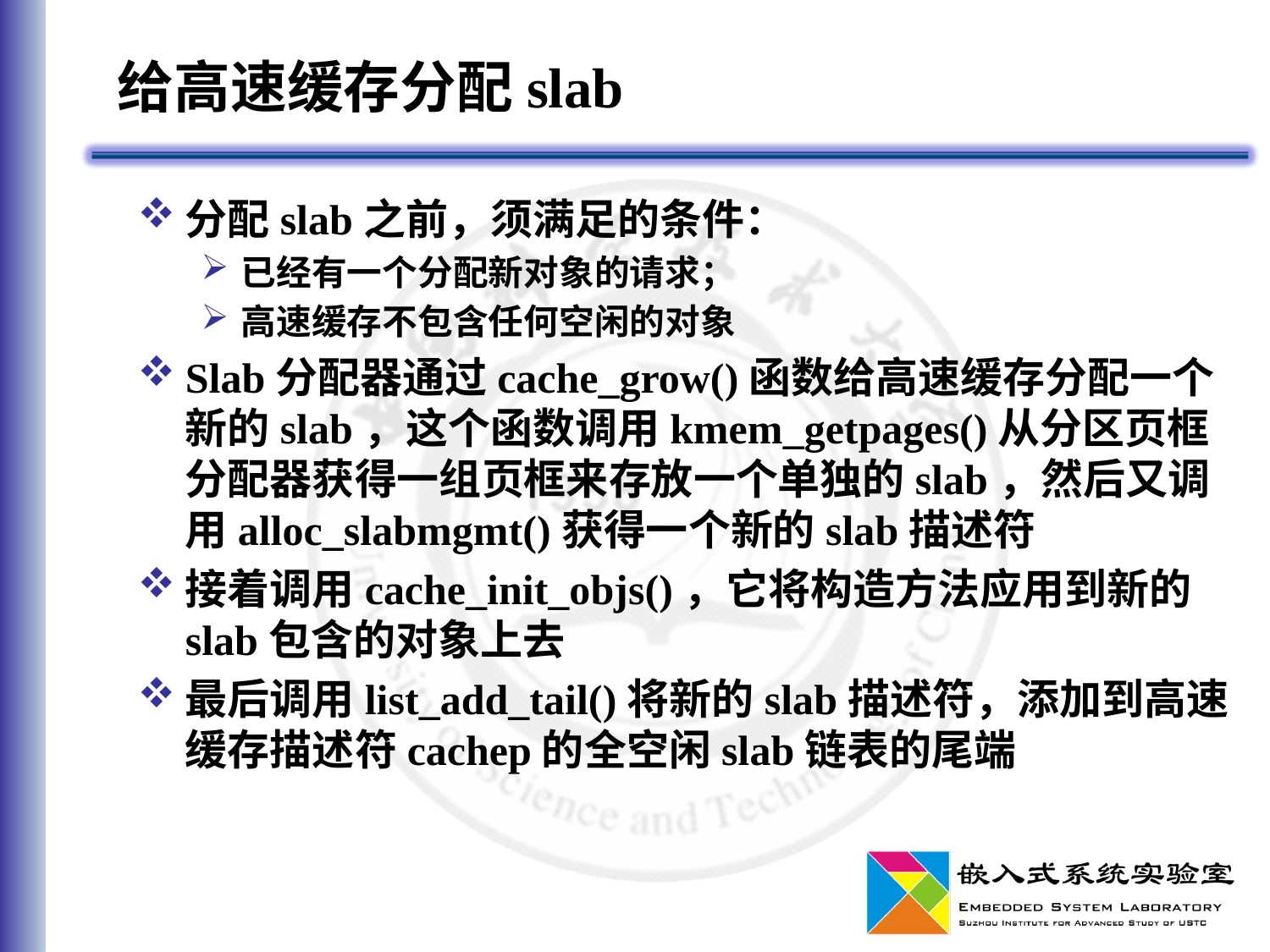

# 给高速缓存分配slab
分配slab之前，须满足的条件：
已经有一个分配新对象的请求；
高速缓存不包含任何空闲的对象
Slab分配器通过cache_grow()函数给高速缓存分配一个新的slab，这个函数调用kmem_getpages()从分区页框分配器获得一组页框来存放一个单独的slab，然后又调用alloc_slabmgmt()获得一个新的slab描述符
接着调用cache_init_objs()，它将构造方法应用到新的slab包含的对象上去
最后调用list_add_tail()将新的slab描述符，添加到高速缓存描述符cachep的全空闲slab链表的尾端